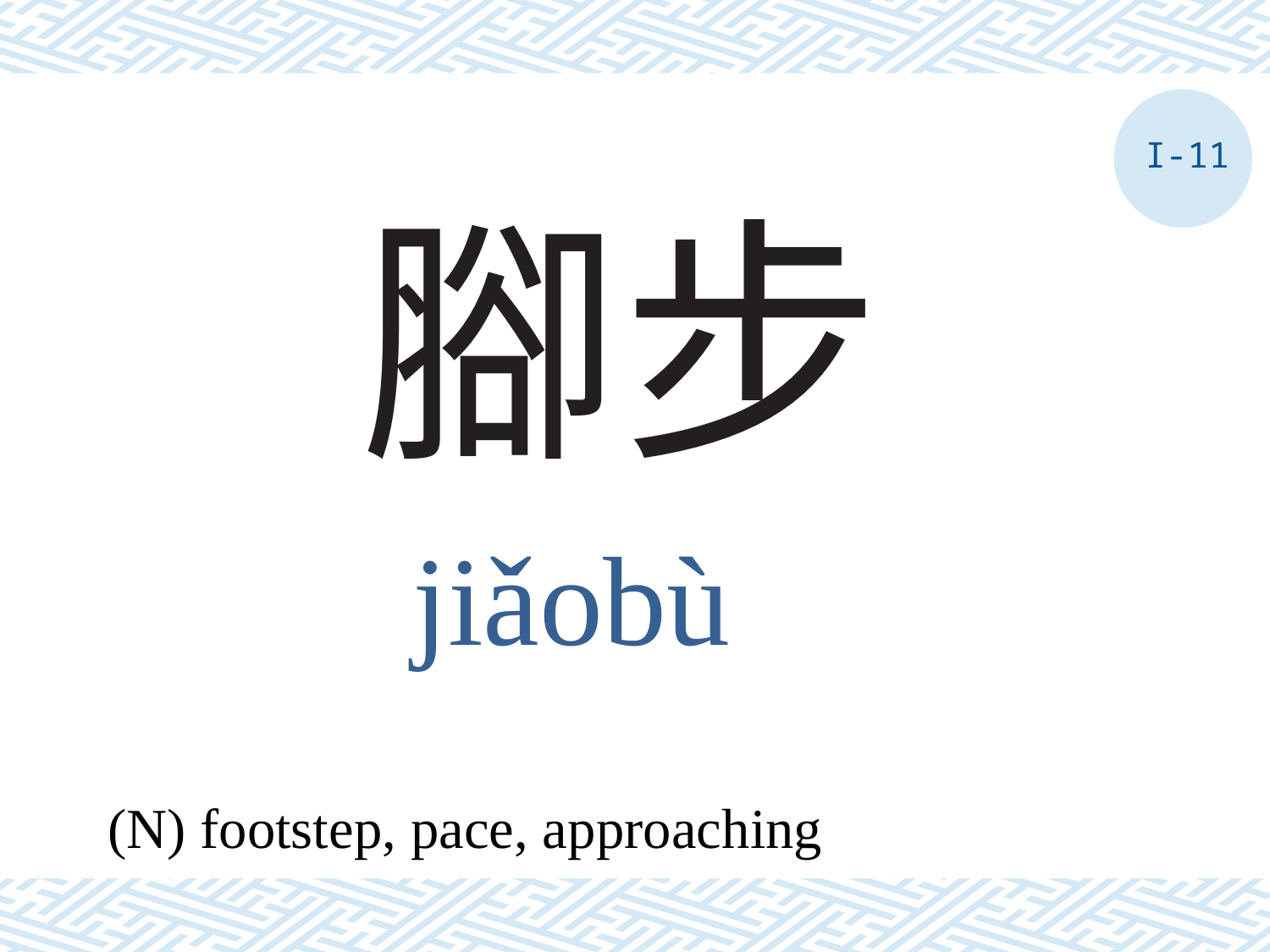

I-11

# 腳步
jiǎobù
(N) footstep, pace, approaching